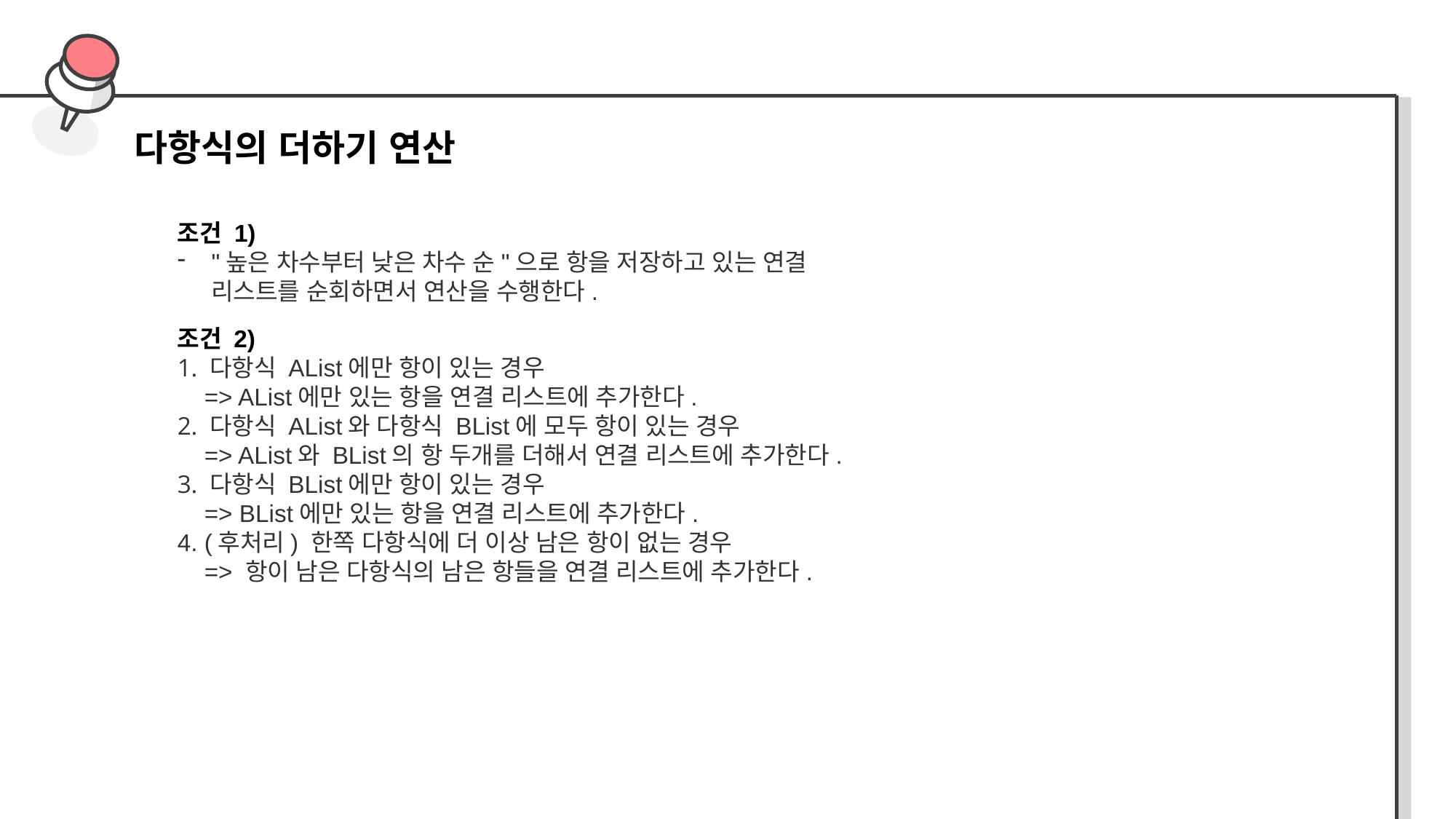

다항식의 더하기 연산
조건 1)
"높은 차수부터 낮은 차수 순"으로 항을 저장하고 있는 연결 리스트를 순회하면서 연산을 수행한다.

조건 2)
 다항식 AList에만 항이 있는 경우
    => AList에만 있는 항을 연결 리스트에 추가한다.
 다항식 AList와 다항식 BList에 모두 항이 있는 경우
    => AList와 BList의 항 두개를 더해서 연결 리스트에 추가한다.
 다항식 BList에만 항이 있는 경우
    => BList에만 있는 항을 연결 리스트에 추가한다.
 (후처리) 한쪽 다항식에 더 이상 남은 항이 없는 경우
    => 항이 남은 다항식의 남은 항들을 연결 리스트에 추가한다.